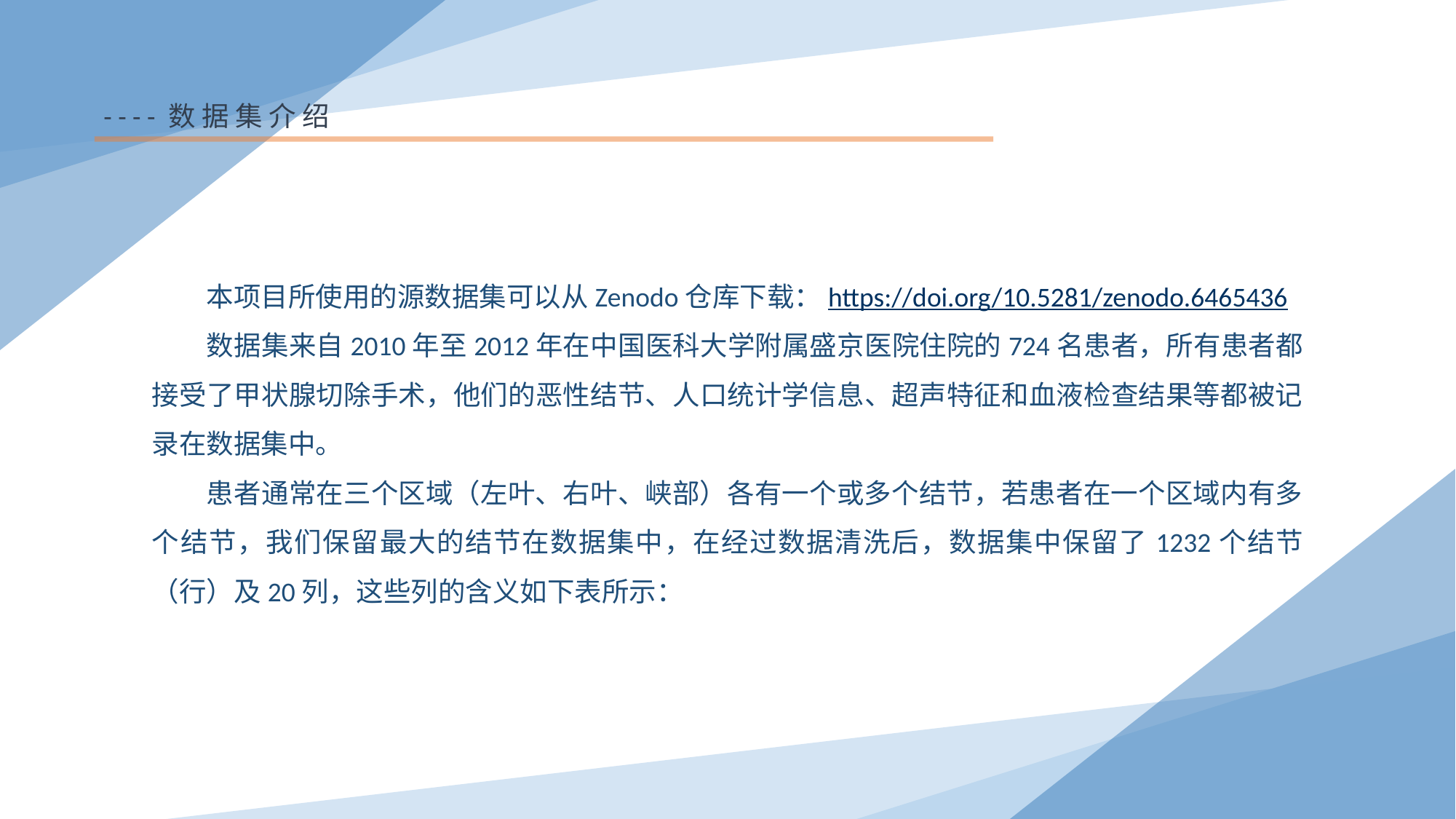

- - - - 数 据 集 介 绍

本项目所使用的源数据集可以从Zenodo仓库下载：https://doi.org/10.5281/zenodo.6465436
数据集来自2010年至2012年在中国医科大学附属盛京医院住院的724名患者，所有患者都接受了甲状腺切除手术，他们的恶性结节、人口统计学信息、超声特征和血液检查结果等都被记录在数据集中。
患者通常在三个区域（左叶、右叶、峡部）各有一个或多个结节，若患者在一个区域内有多个结节，我们保留最大的结节在数据集中，在经过数据清洗后，数据集中保留了1232个结节（行）及20列，这些列的含义如下表所示：